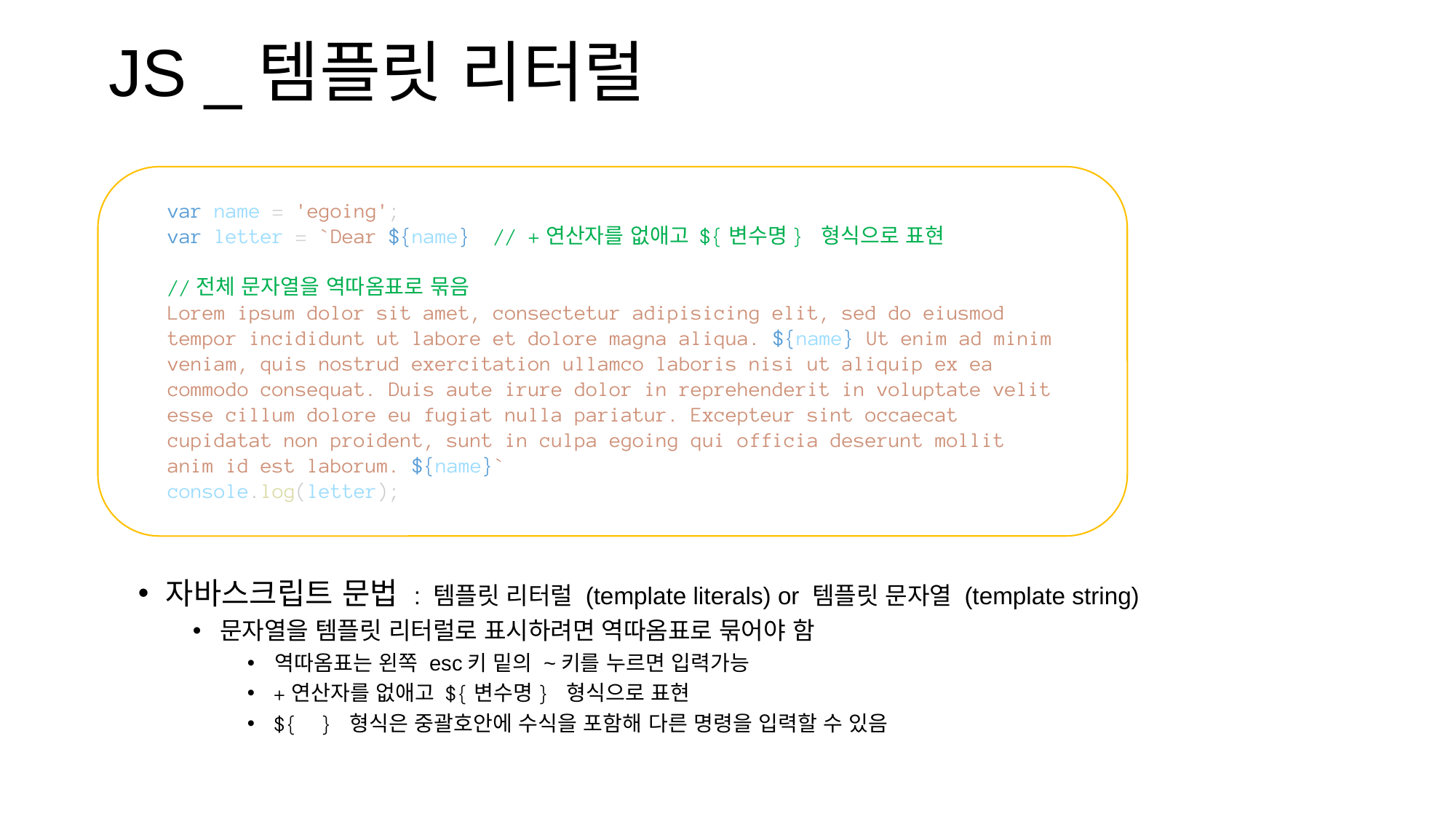

JS _템플릿 리터럴

자바스크립트 문법 : 템플릿 리터럴 (template literals) or 템플릿 문자열 (template string)
문자열을 템플릿 리터럴로 표시하려면 역따옴표로 묶어야 함
역따옴표는 왼쪽 esc키 밑의 ~키를 누르면 입력가능
+연산자를 없애고 ${변수명} 형식으로 표현
${  } 형식은 중괄호안에 수식을 포함해 다른 명령을 입력할 수 있음

var name = 'egoing';
var letter = `Dear ${name}  // +연산자를 없애고 ${변수명} 형식으로 표현
//전체 문자열을 역따옴표로 묶음
Lorem ipsum dolor sit amet, consectetur adipisicing elit, sed do eiusmod tempor incididunt ut labore et dolore magna aliqua. ${name} Ut enim ad minim veniam, quis nostrud exercitation ullamco laboris nisi ut aliquip ex ea commodo consequat. Duis aute irure dolor in reprehenderit in voluptate velit esse cillum dolore eu fugiat nulla pariatur. Excepteur sint occaecat cupidatat non proident, sunt in culpa egoing qui officia deserunt mollit anim id est laborum. ${name}`
console.log(letter);